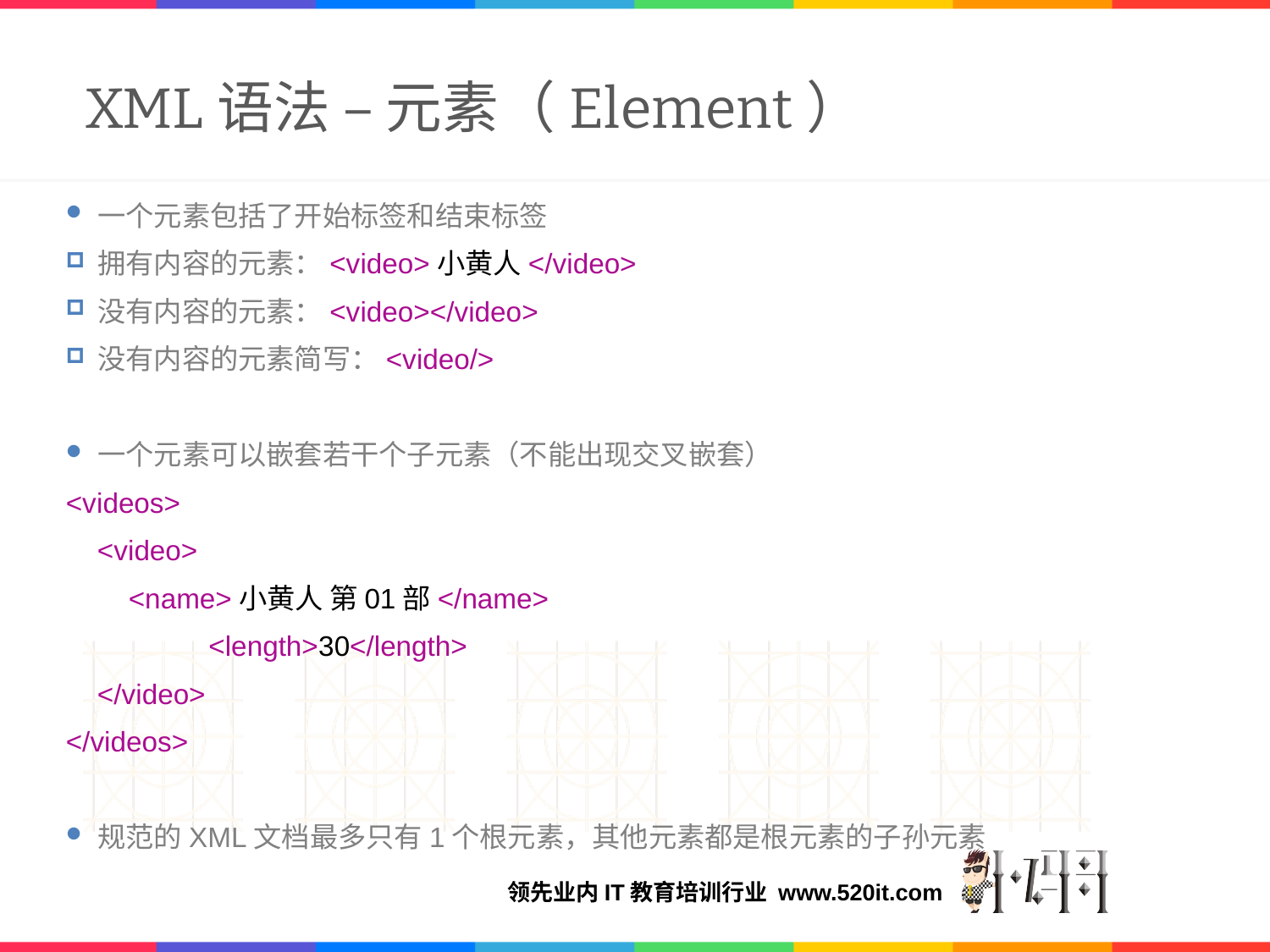

# XML语法 – 元素（Element）
一个元素包括了开始标签和结束标签
拥有内容的元素：<video>小黄人</video>
没有内容的元素：<video></video>
没有内容的元素简写：<video/>

一个元素可以嵌套若干个子元素（不能出现交叉嵌套）
<videos>
    <video>
        <name>小黄人 第01部</name>
       	  <length>30</length>
    </video>
</videos>

规范的XML文档最多只有1个根元素，其他元素都是根元素的子孙元素